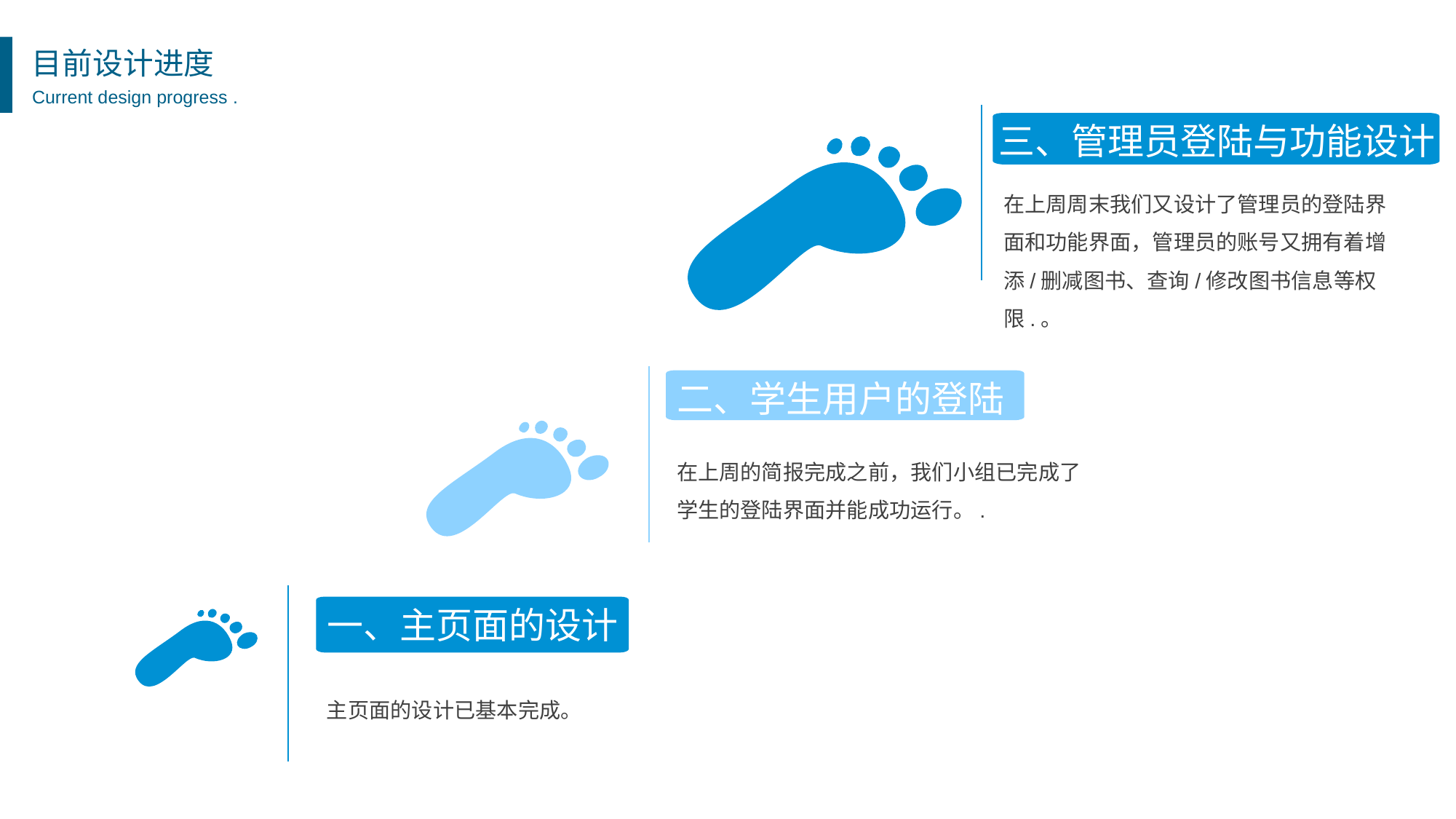

目前设计进度
Current design progress .

三、管理员登陆与功能设计

在上周周末我们又设计了管理员的登陆界面和功能界面，管理员的账号又拥有着增添/删减图书、查询/修改图书信息等权限.。

二、学生用户的登陆

在上周的简报完成之前，我们小组已完成了学生的登陆界面并能成功运行。.

一、主页面的设计
主页面的设计已基本完成。